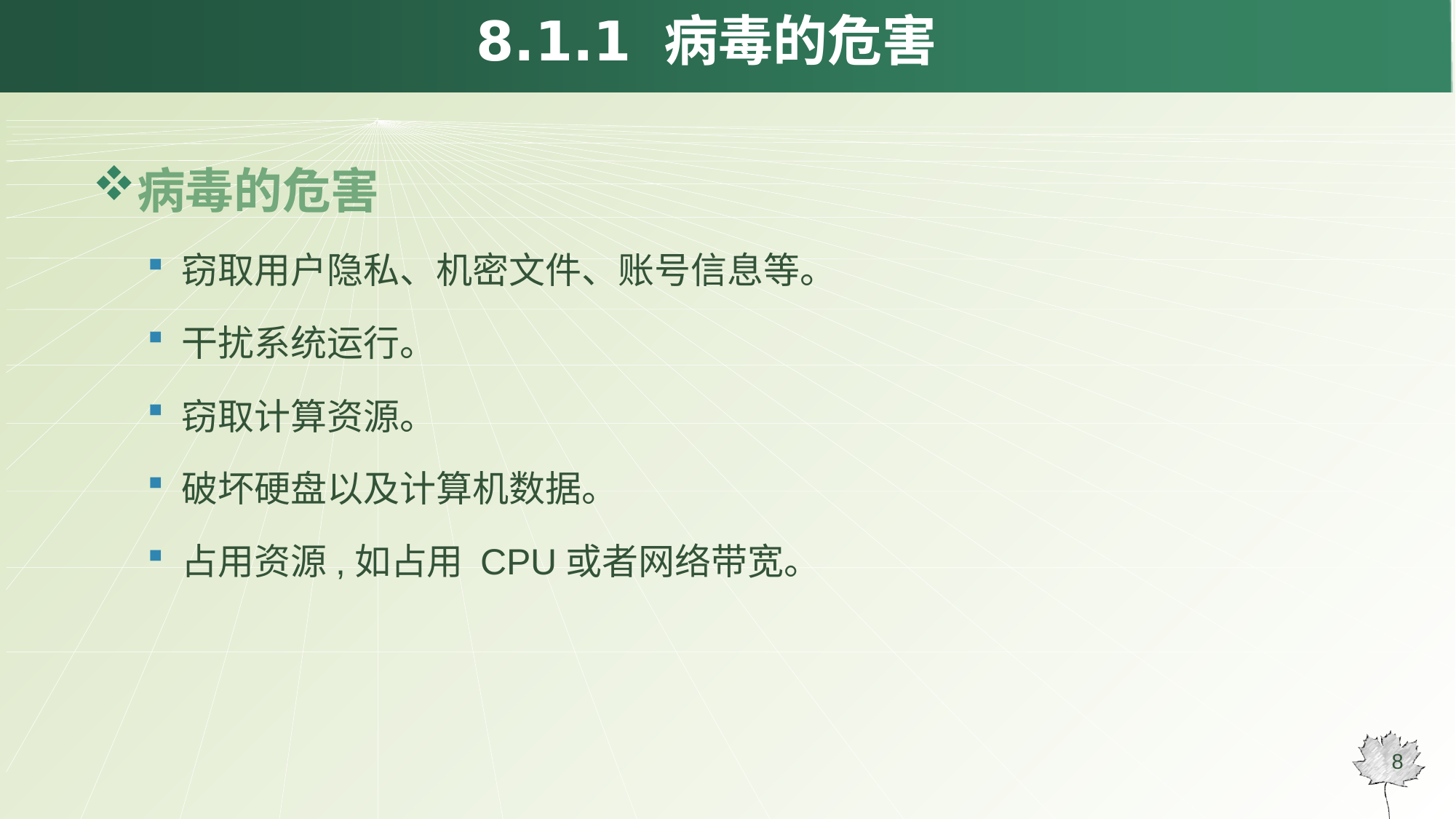

8.1.1 病毒的危害
病毒的危害
窃取用户隐私、机密文件、账号信息等。
干扰系统运行。
窃取计算资源。
破坏硬盘以及计算机数据。
占用资源,如占用 CPU或者网络带宽。
8